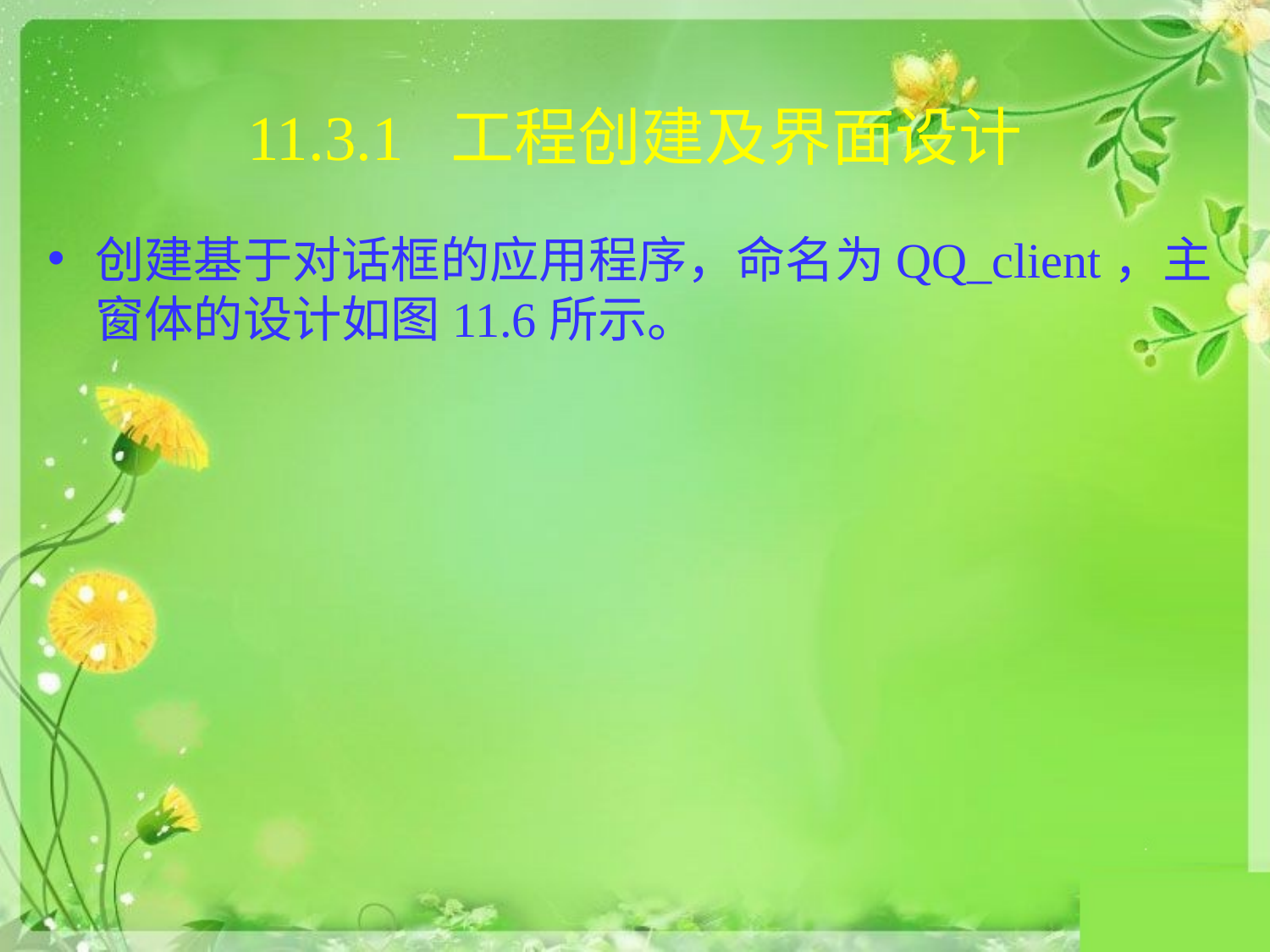

# 11.3.1  工程创建及界面设计
创建基于对话框的应用程序，命名为QQ_client，主窗体的设计如图11.6所示。